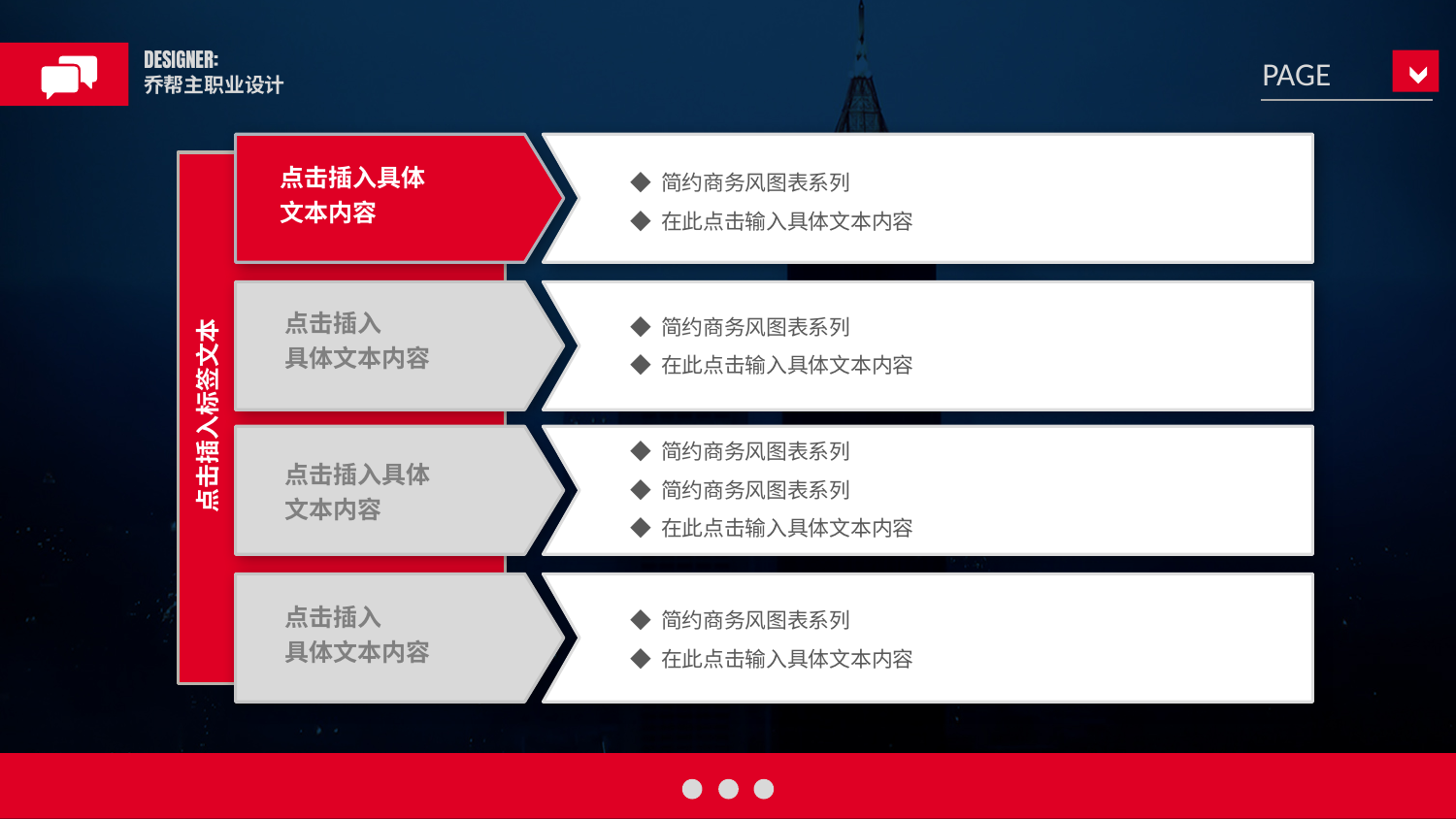

DESIGNER:
乔帮主职业设计
21

点击插入具体
文本内容
◆ 简约商务风图表系列
◆ 在此点击输入具体文本内容

点击插入标签文本

◆ 简约商务风图表系列
◆ 在此点击输入具体文本内容
点击插入
具体文本内容
◆ 简约商务风图表系列
◆ 简约商务风图表系列
◆ 在此点击输入具体文本内容

点击插入具体
文本内容

◆ 简约商务风图表系列
◆ 在此点击输入具体文本内容
点击插入
具体文本内容